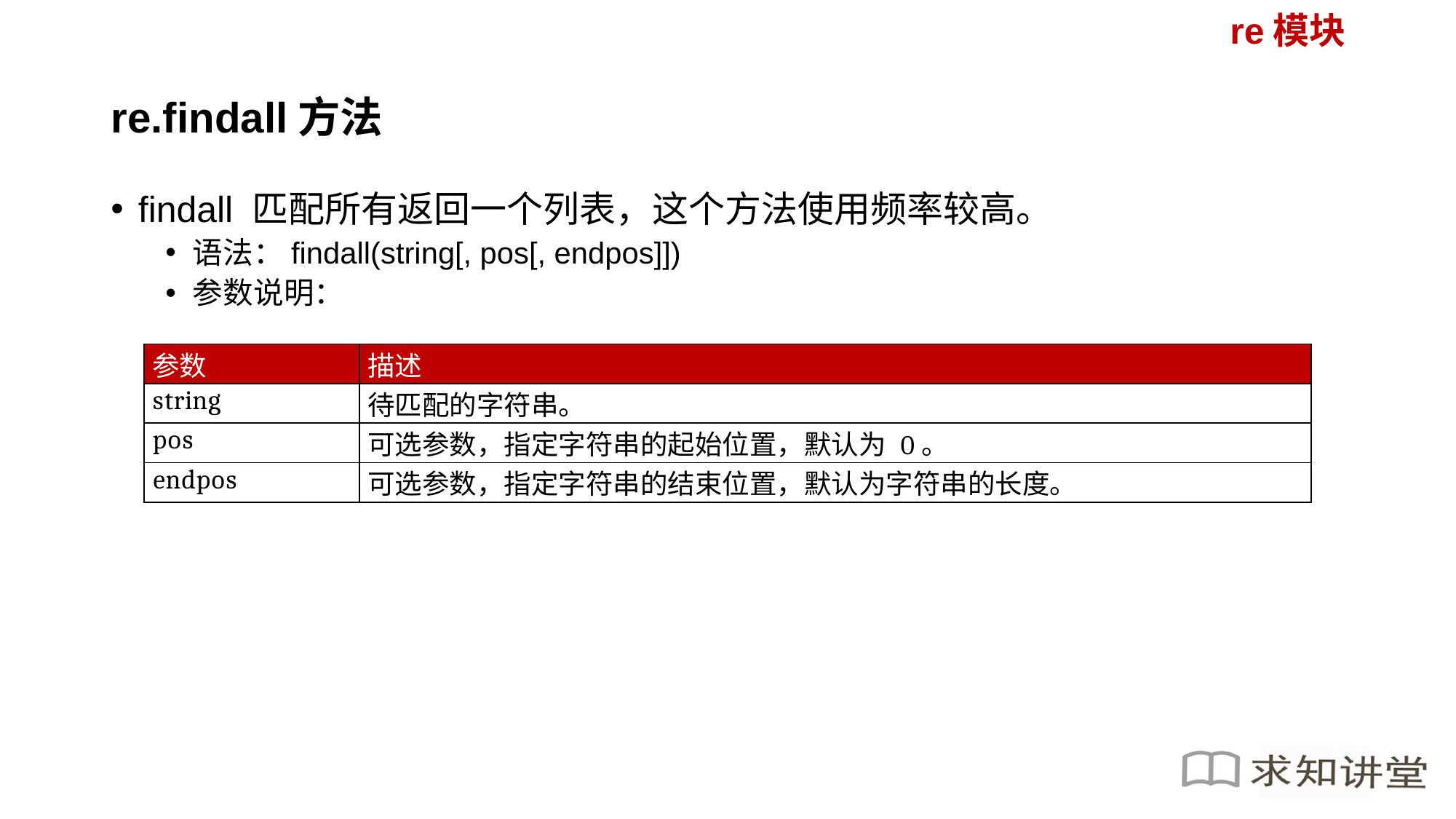

re模块
# re.findall方法
findall 匹配所有返回一个列表，这个方法使用频率较高。
语法：findall(string[, pos[, endpos]])
参数说明：

| 参数 | 描述 |
| --- | --- |
| string | 待匹配的字符串。 |
| pos | 可选参数，指定字符串的起始位置，默认为 0。 |
| endpos | 可选参数，指定字符串的结束位置，默认为字符串的长度。 |